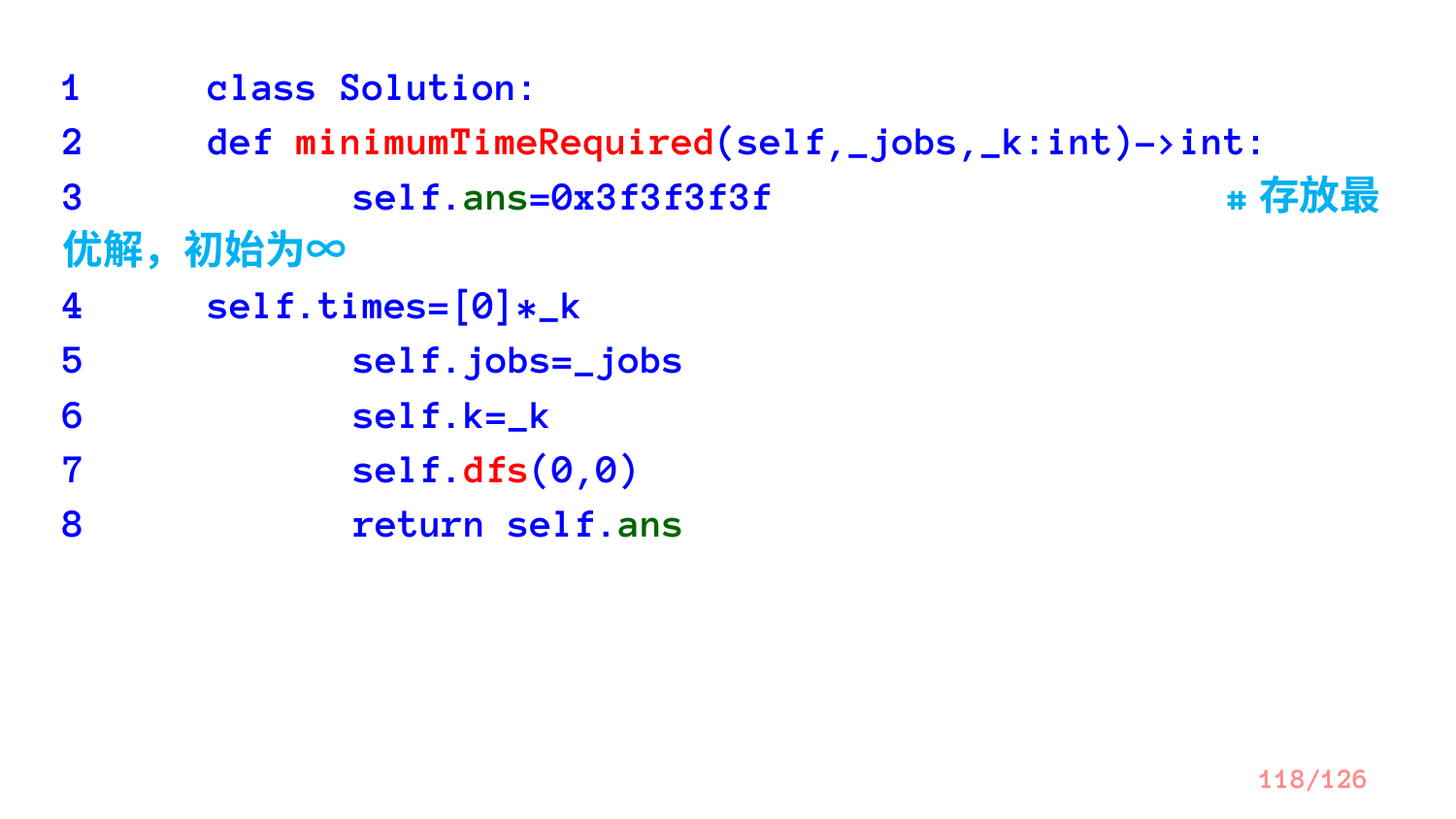

1	class Solution:
2    	def minimumTimeRequired(self,_jobs,_k:int)->int:
3      	self.ans=0x3f3f3f3f   			#存放最优解，初始为∞
4     	self.times=[0]*_k
5      	self.jobs=_jobs
6      	self.k=_k
7      	self.dfs(0,0)
8      	return self.ans
118/126